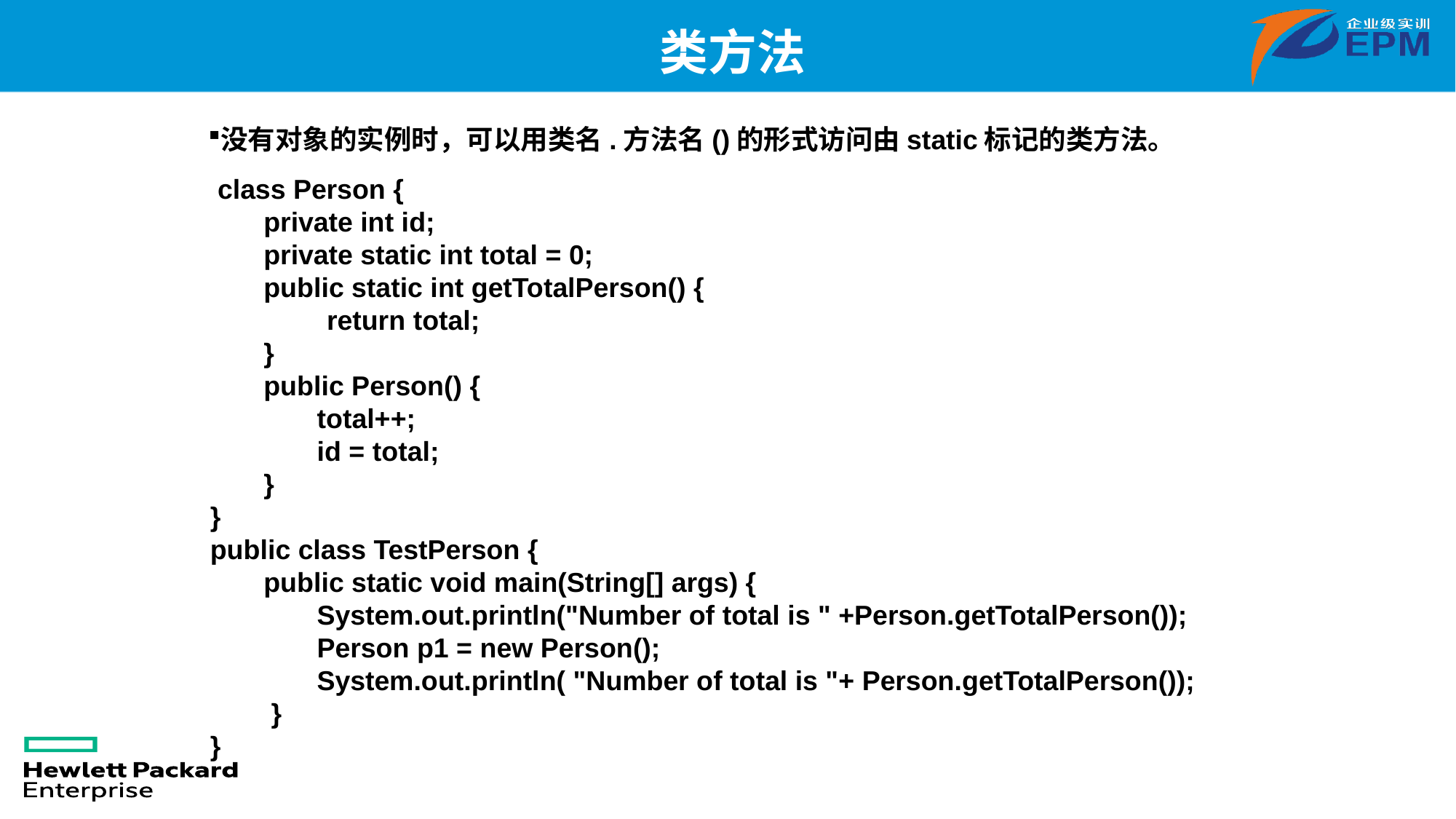

# 类方法
没有对象的实例时，可以用类名.方法名()的形式访问由static标记的类方法。
 class Person {
       private int id;
       private static int total = 0;
       public static int getTotalPerson() {
	 return total;
       }
       public Person() {
              total++;
              id = total;
       }
}
public class TestPerson {
       public static void main(String[] args) {
              System.out.println("Number of total is " +Person.getTotalPerson());
              Person p1 = new Person();
              System.out.println( "Number of total is "+ Person.getTotalPerson());
        }
}